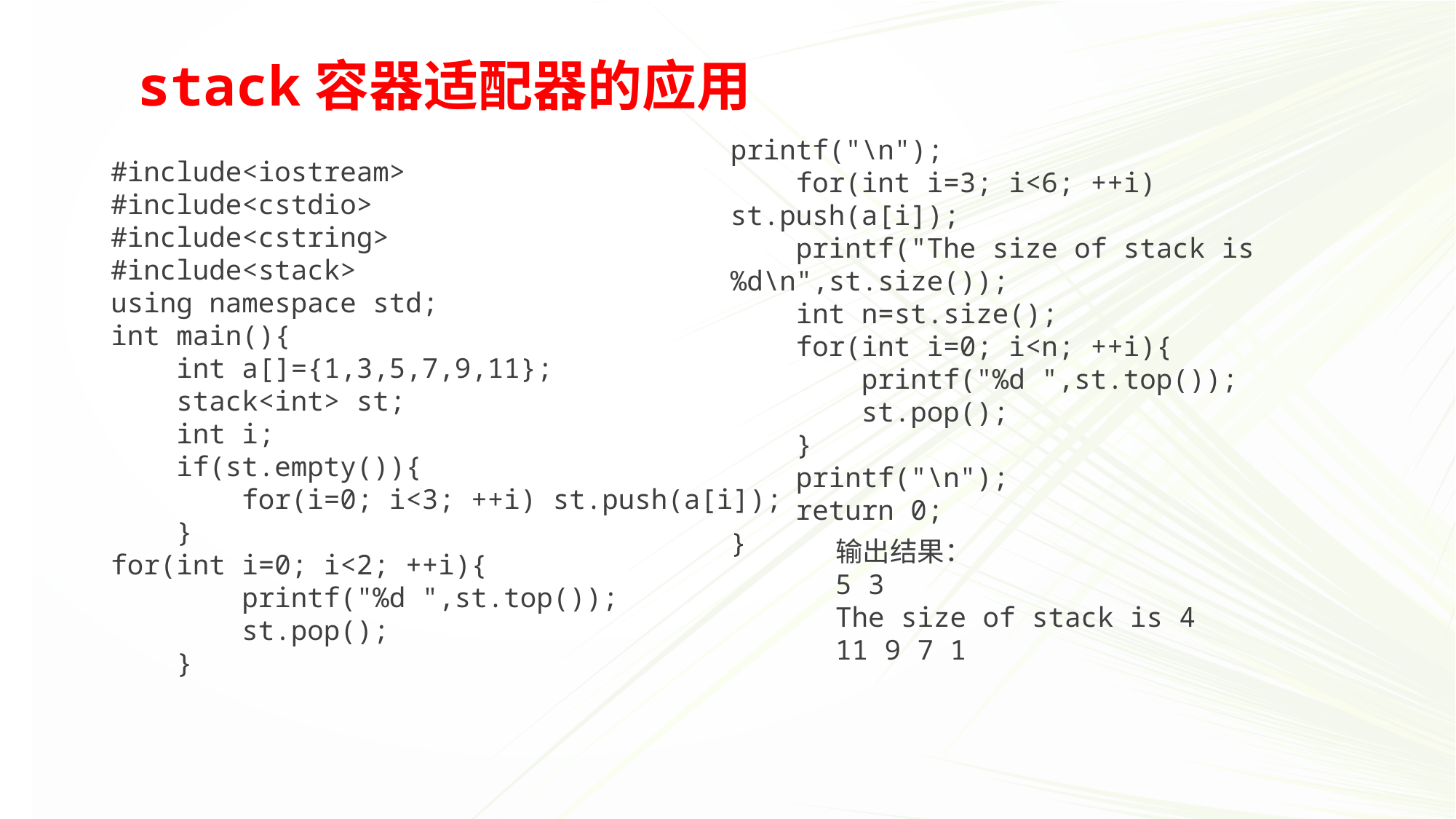

# stack容器适配器的应用
printf("\n");
    for(int i=3; i<6; ++i) st.push(a[i]);
    printf("The size of stack is %d\n",st.size());
    int n=st.size();
    for(int i=0; i<n; ++i){
        printf("%d ",st.top());
        st.pop();
    }
    printf("\n");
    return 0;
}

#include<iostream>
#include<cstdio>
#include<cstring>
#include<stack>
using namespace std;
int main(){
    int a[]={1,3,5,7,9,11};
    stack<int> st;
    int i;
    if(st.empty()){
        for(i=0; i<3; ++i) st.push(a[i]);
    }
for(int i=0; i<2; ++i){
        printf("%d ",st.top());
        st.pop();
    }

输出结果：
5 3
The size of stack is 4
11 9 7 1